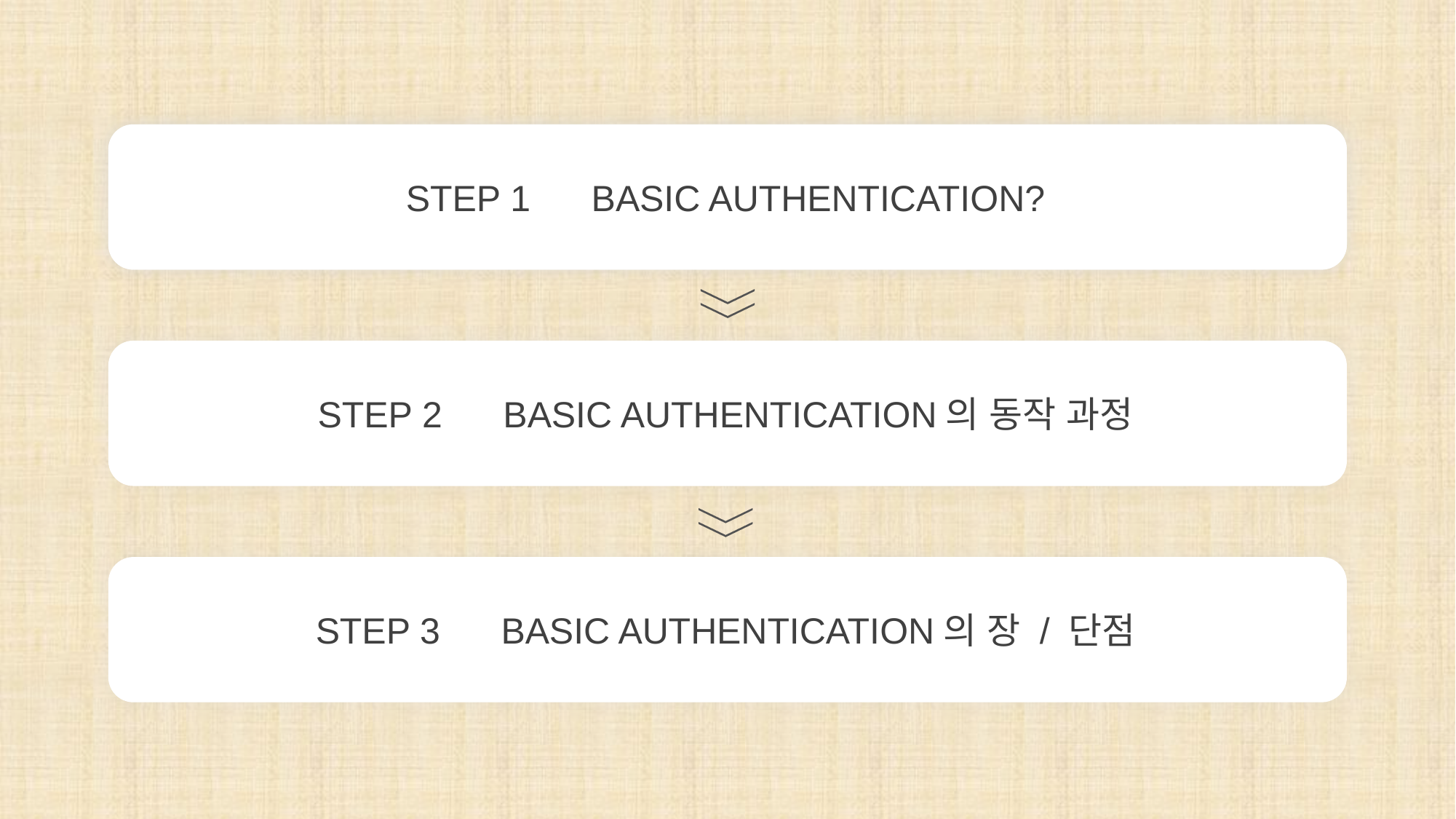

STEP 1      BASIC AUTHENTICATION?
STEP 1      BASIC AUTHENTICATION?

STEP 2      BASIC AUTHENTICATION의 동작 과정

STEP 3      BASIC AUTHENTICATION의 장 / 단점